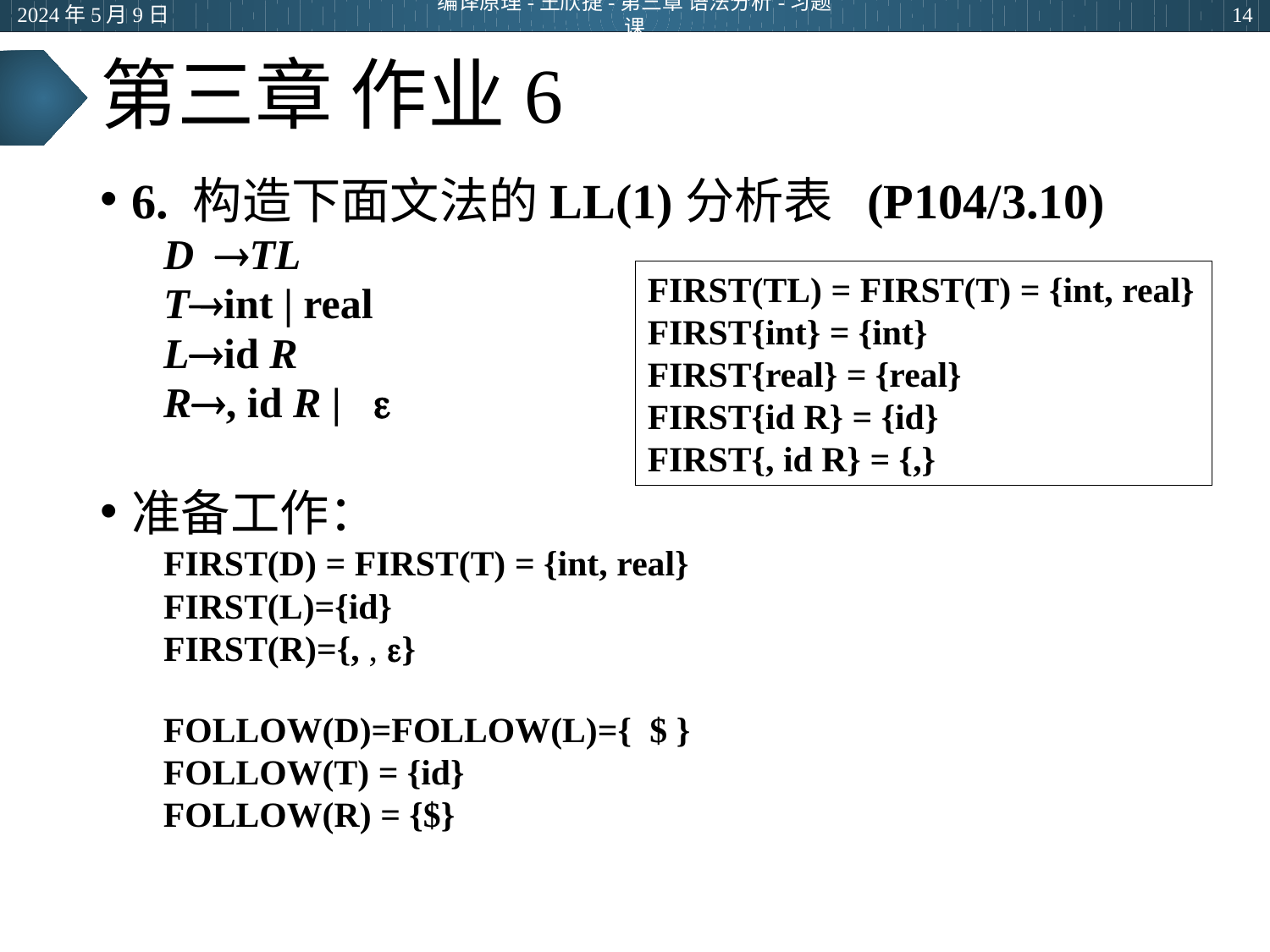

2024年5月9日
编译原理-王欣捷-第三章 语法分析-习题课
14
# 第三章 作业6
6. 构造下面文法的LL(1)分析表  (P104/3.10)
D →TL
T→int | real
L→id R
R→, id R |  ε

准备工作：
FIRST(D) = FIRST(T) = {int, real}
FIRST(L)={id}
FIRST(R)={, , ε}
FIRST(TL) = FIRST(T) = {int, real}
FIRST{int} = {int}
FIRST{real} = {real}
FIRST{id R} = {id}
FIRST{, id R} = {,}
FOLLOW(D)=FOLLOW(L)={ $ }
FOLLOW(T) = {id}
FOLLOW(R) = {$}